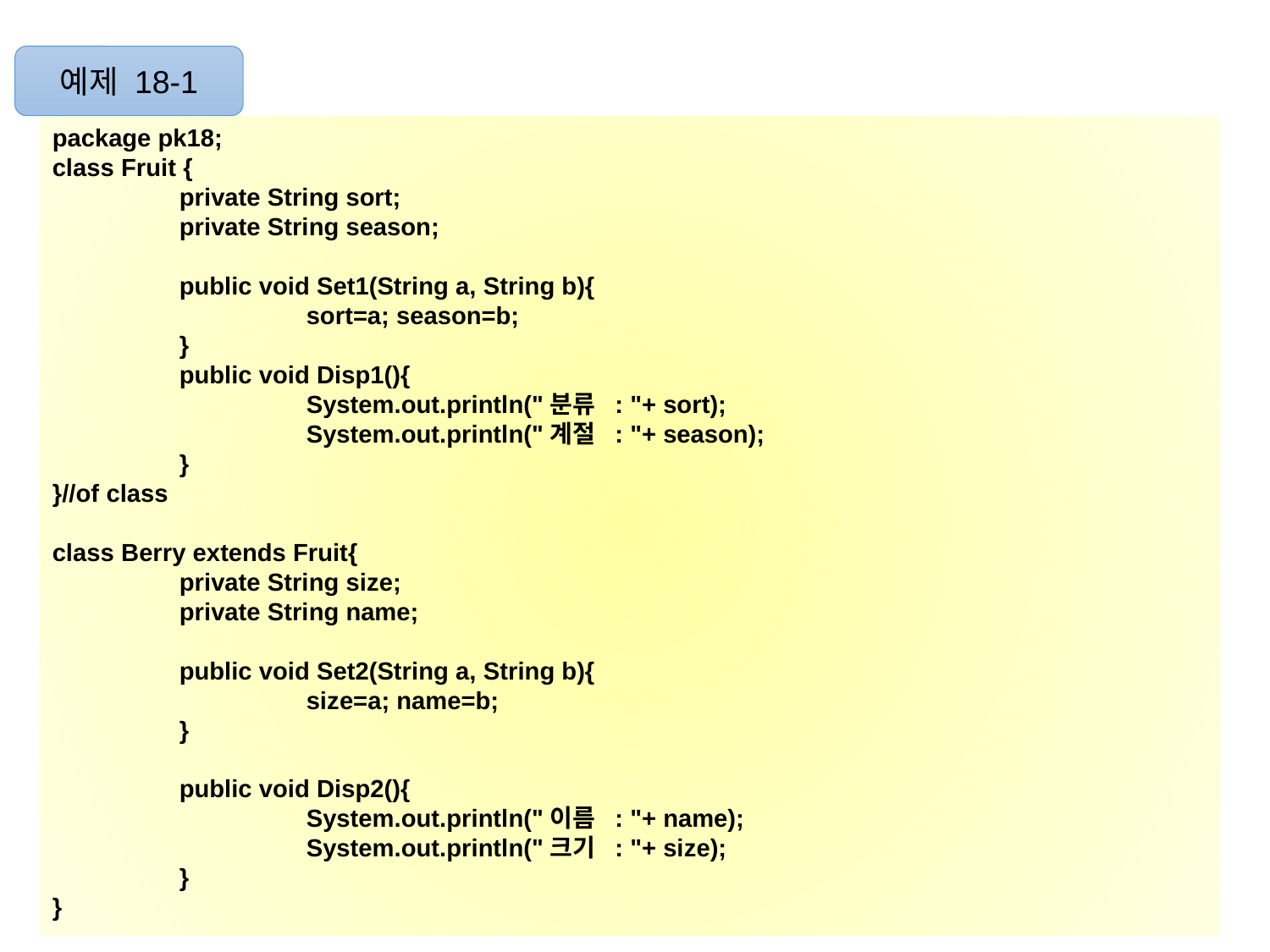

예제 18-1
package pk18;
class Fruit {
	private String sort;
	private String season;

	public void Set1(String a, String b){
		sort=a; season=b;
	}
	public void Disp1(){
		System.out.println("분류  : "+ sort);
		System.out.println("계절  : "+ season);
	}
}//of class

class Berry extends Fruit{
	private String size;
	private String name;

	public void Set2(String a, String b){
		size=a; name=b;
	}

	public void Disp2(){
		System.out.println("이름  : "+ name);
	    	System.out.println("크기  : "+ size);
	}
}